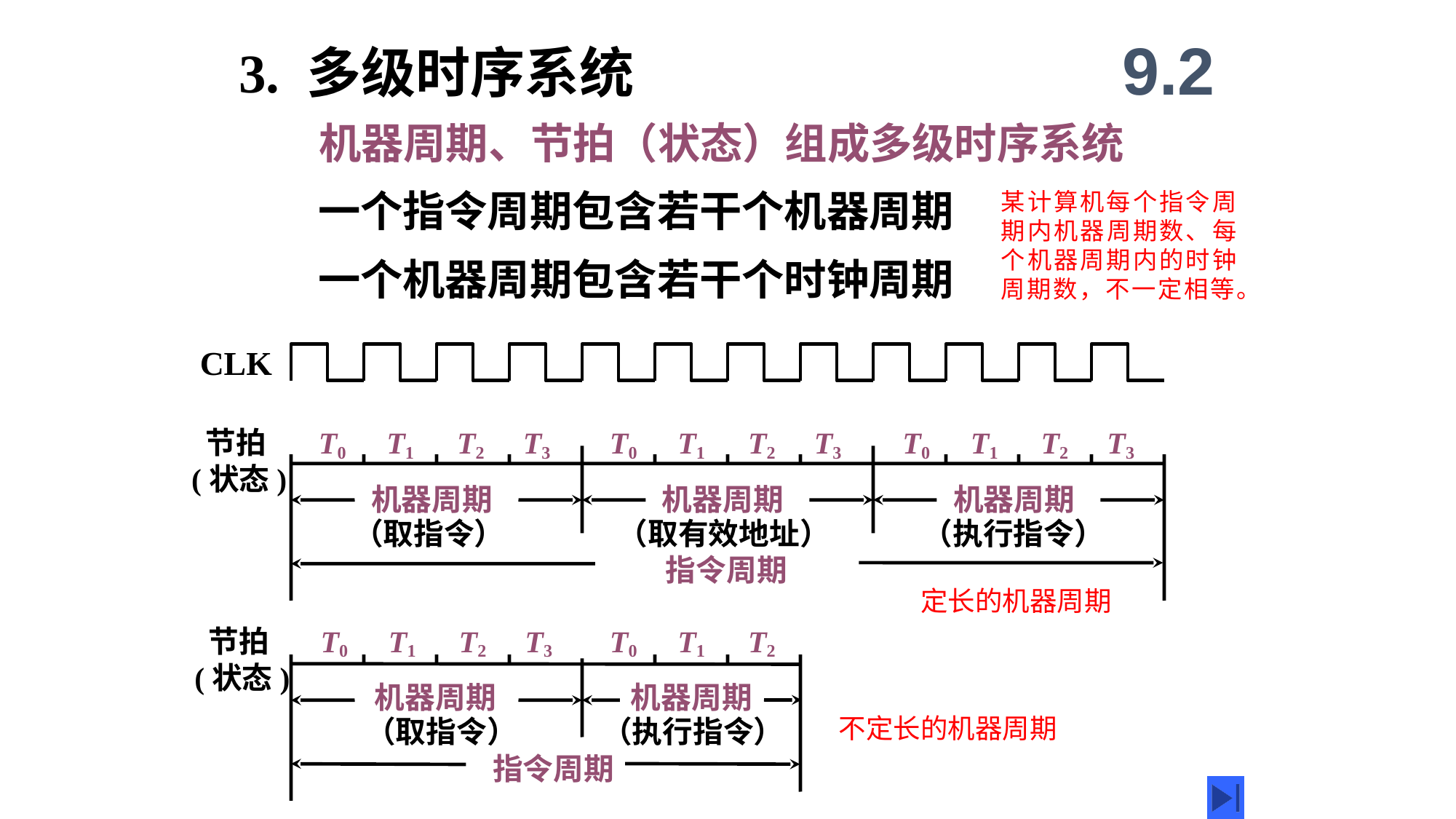

9.2
3. 多级时序系统
机器周期、节拍（状态）组成多级时序系统
一个指令周期包含若干个机器周期
某计算机每个指令周期内机器周期数、每个机器周期内的时钟周期数，不一定相等。
一个机器周期包含若干个时钟周期
CLK

 节拍
(状态)
T0
T1
T2
T3
T0
T1
T2
T3
T0
T1
T2
T3

机器周期
机器周期
机器周期

（取指令）
（取有效地址）
（执行指令）
指令周期

定长的机器周期
 节拍
(状态)
T0
T1
T2
T3
T0
T1
T2

机器周期
机器周期

（取指令）
（执行指令）
指令周期

不定长的机器周期